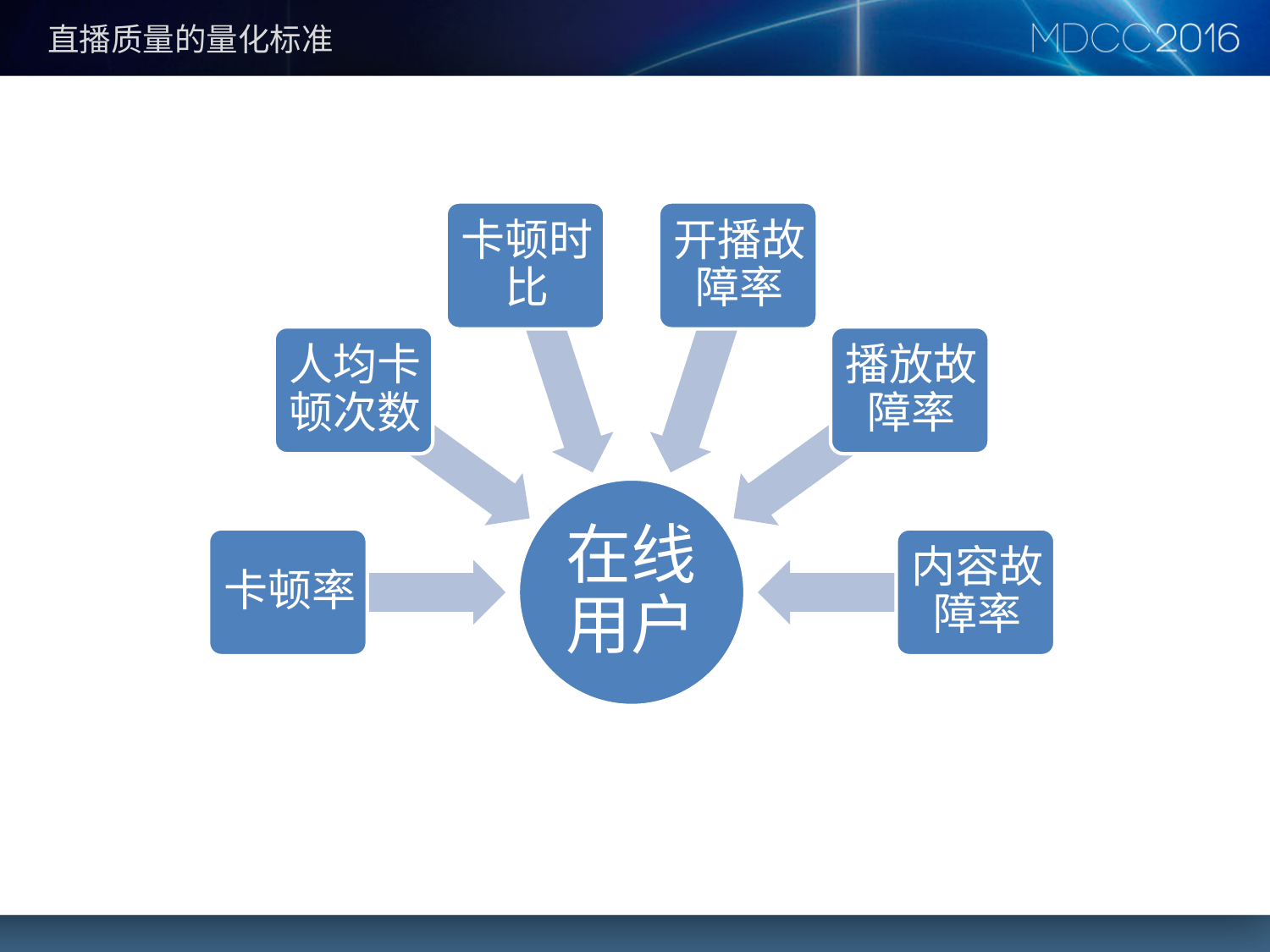

# 直播质量的量化标准
在线用户
卡顿率
人均卡顿次数
卡顿时比
开播故障率
播放故障率
内容故障率